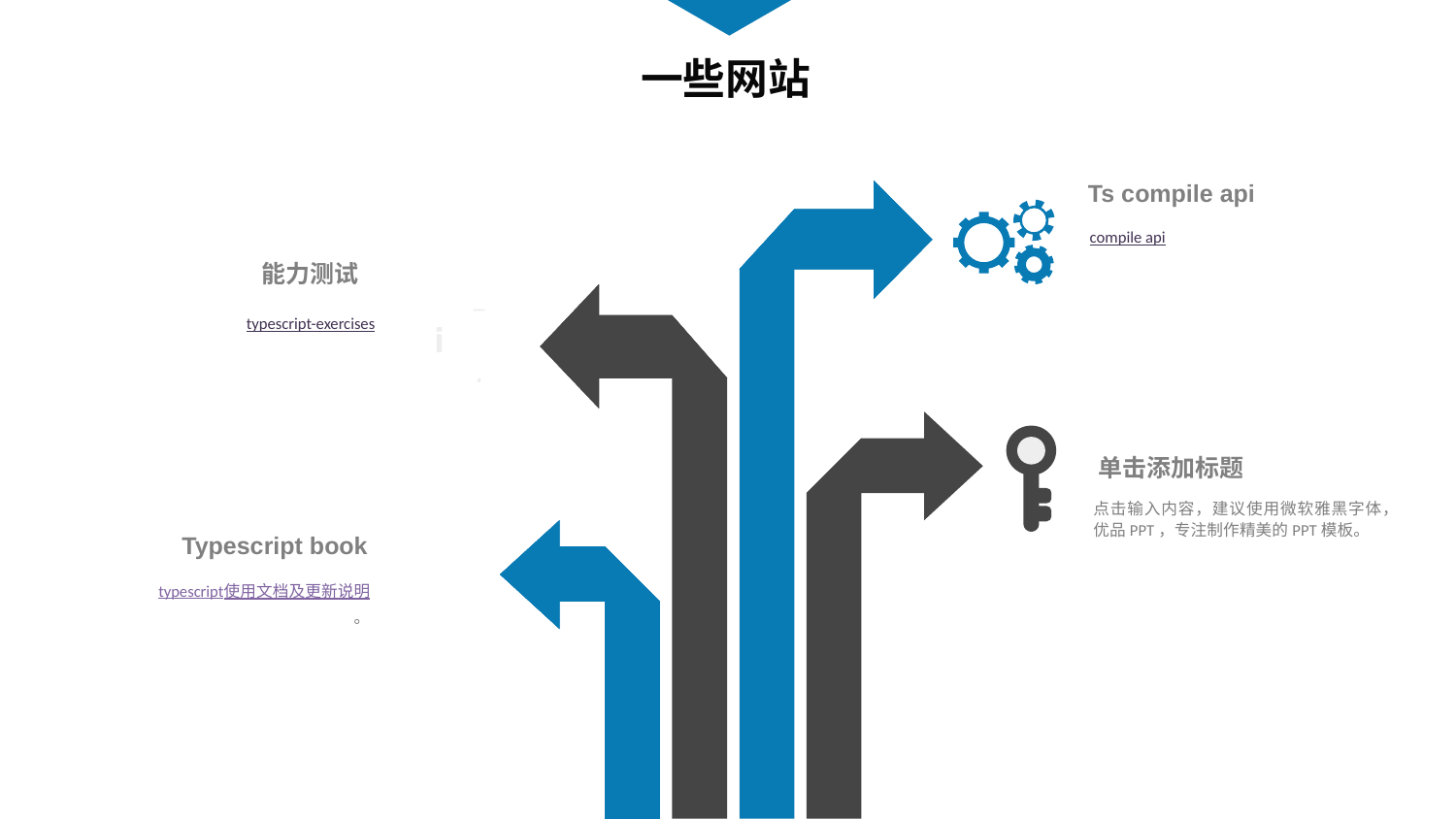

一些网站
Ts compile api
compile api

能力测试
typescript-exercises

单击添加标题
点击输入内容，建议使用微软雅黑字体，优品PPT，专注制作精美的PPT模板。

Typescript book
typescript使用文档及更新说明
。